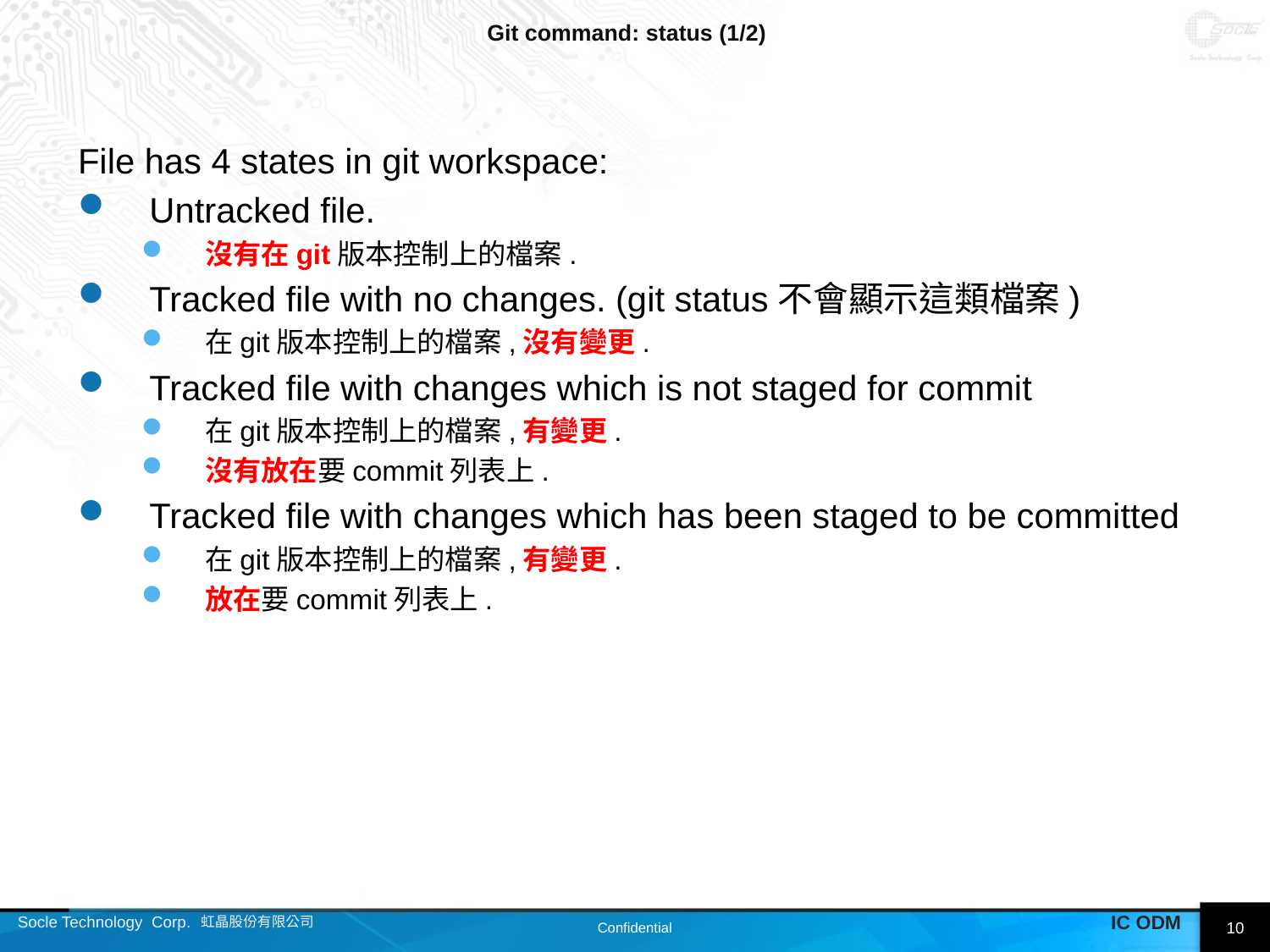

# Git command: status (1/2)
File has 4 states in git workspace:
Untracked file.
沒有在git版本控制上的檔案.
Tracked file with no changes. (git status不會顯示這類檔案)
在git版本控制上的檔案,沒有變更.
Tracked file with changes which is not staged for commit
在git版本控制上的檔案,有變更.
沒有放在要commit列表上.
Tracked file with changes which has been staged to be committed
在git版本控制上的檔案,有變更.
放在要commit列表上.